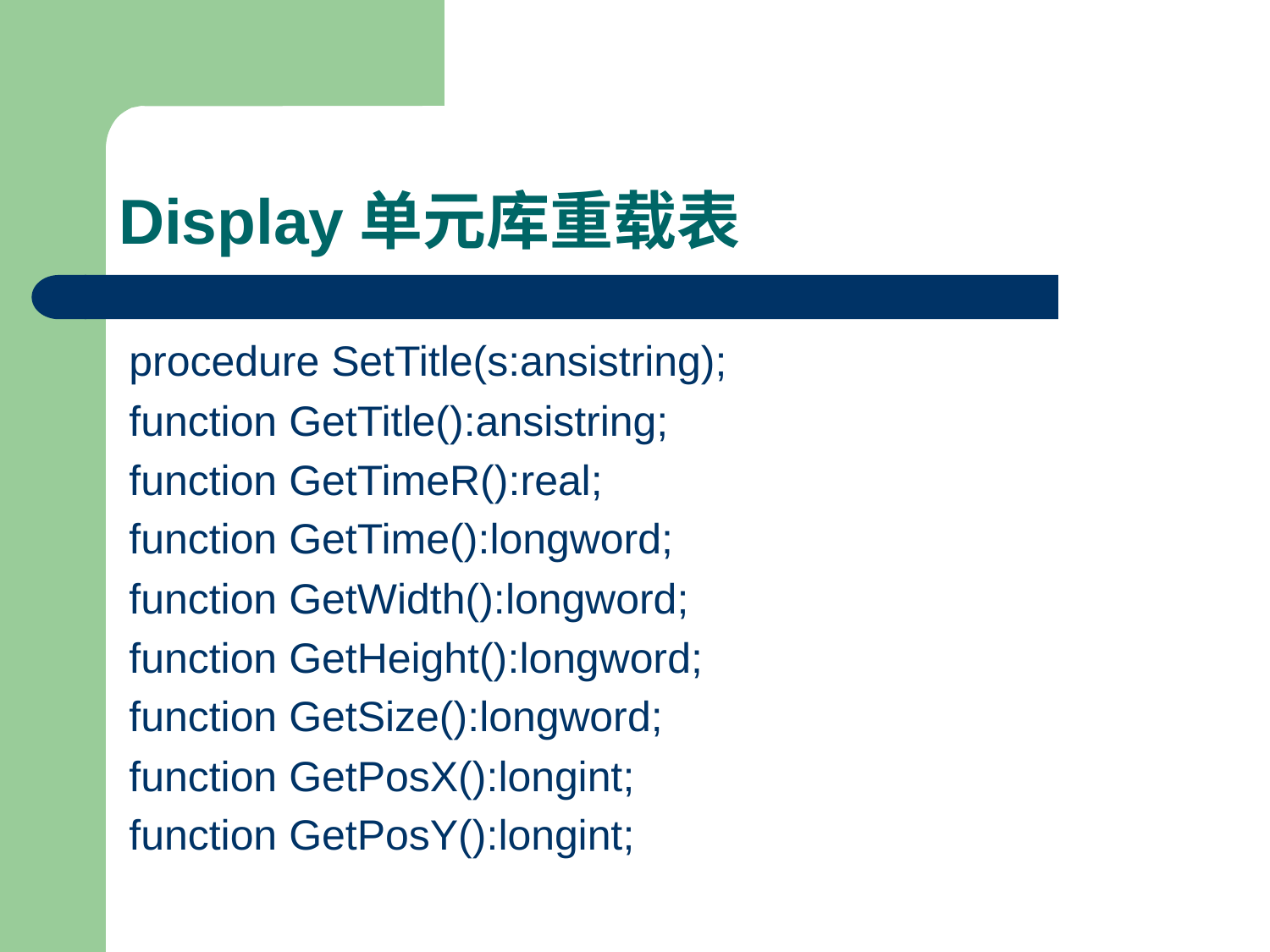

# Display单元库重载表
procedure SetTitle(s:ansistring);
function GetTitle():ansistring;
function GetTimeR():real;
function GetTime():longword;
function GetWidth():longword;
function GetHeight():longword;
function GetSize():longword;
function GetPosX():longint;
function GetPosY():longint;